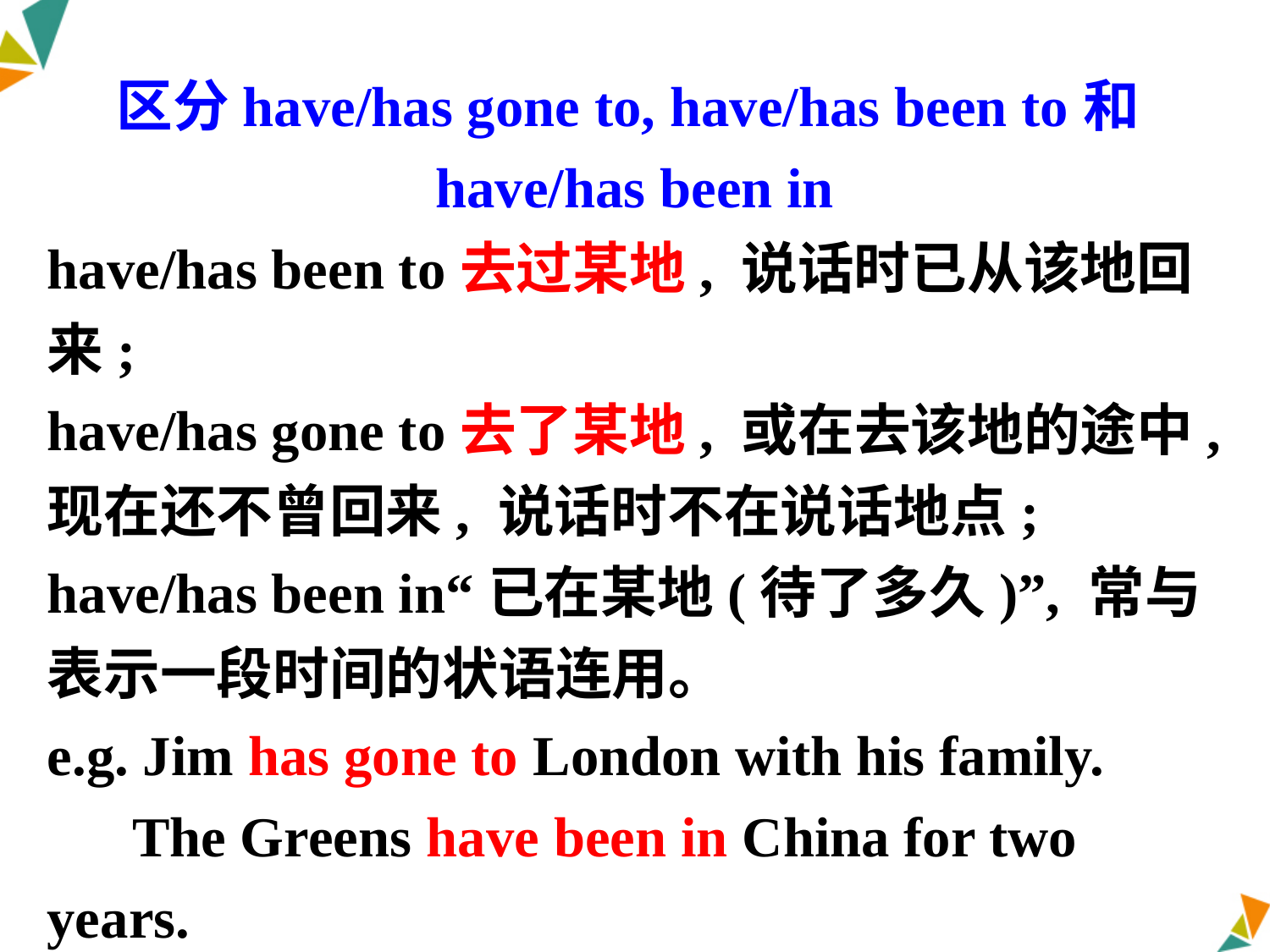

区分have/has gone to, have/has been to和have/has been in
have/has been to去过某地, 说话时已从该地回来;
have/has gone to去了某地, 或在去该地的途中, 现在还不曾回来, 说话时不在说话地点;
have/has been in“已在某地(待了多久)”, 常与表示一段时间的状语连用。
e.g. Jim has gone to London with his family.
      The Greens have been in China for two years.
       Have you been to Beijing before?